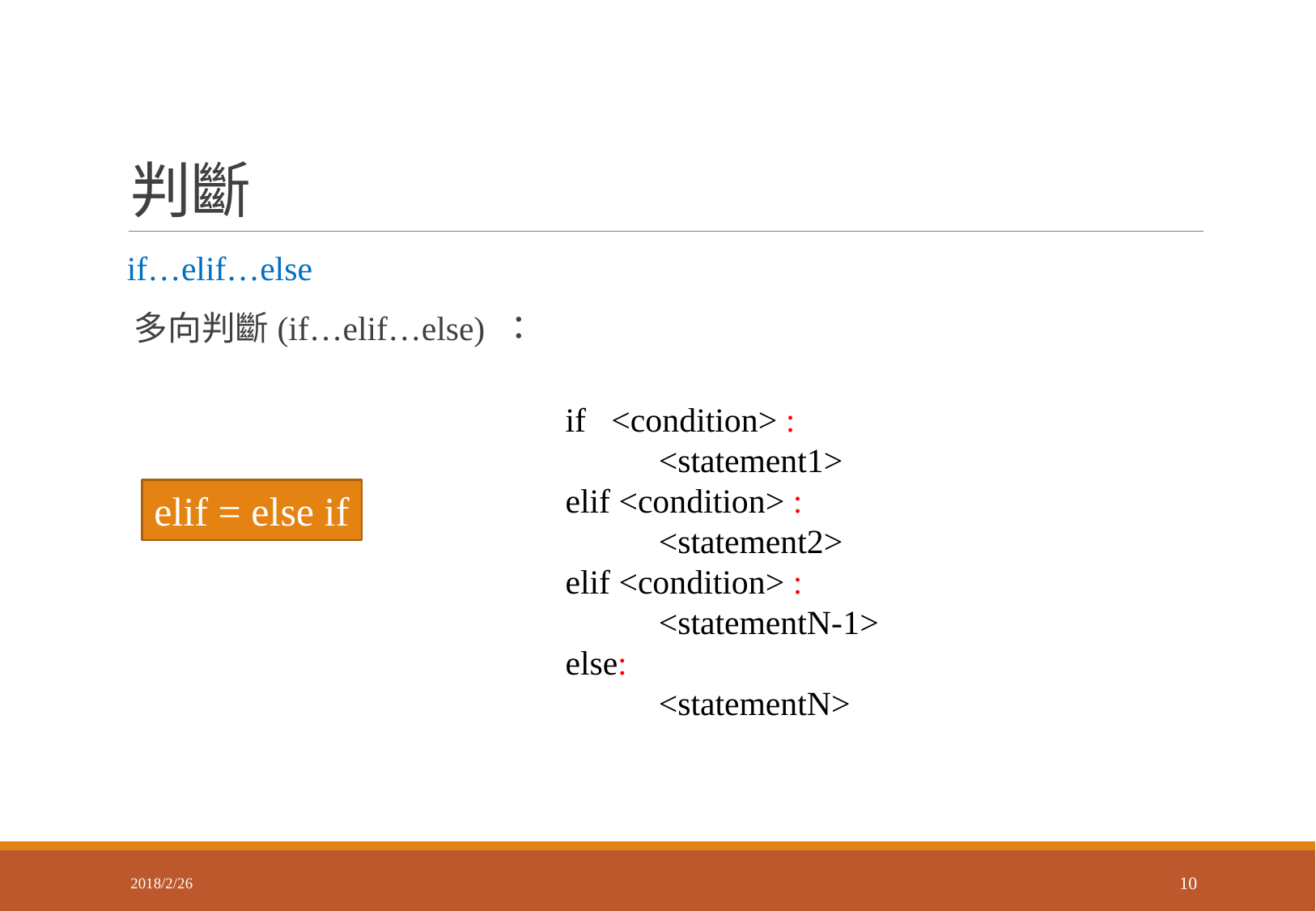

# 判斷
 if…elif…else
 多向判斷(if…elif…else) ：

if   <condition> :
           <statement1>
elif <condition> :
           <statement2>
elif <condition> :
           <statementN-1>
else:
           <statementN>
elif = else if
2018/2/26
10